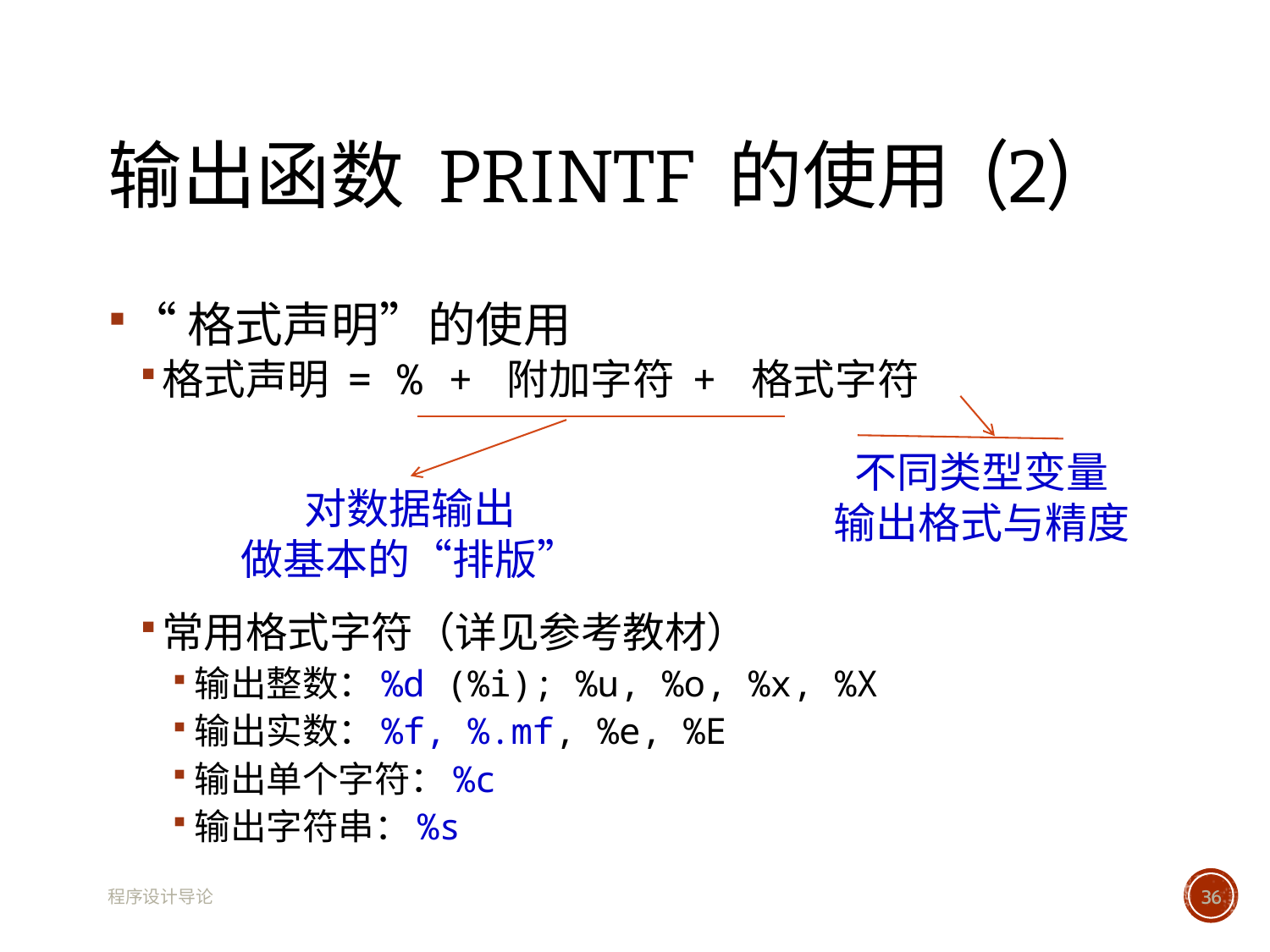

# 输出函数 printf 的使用 (2)
“格式声明”的使用
格式声明 = % + 附加字符 + 格式字符

常用格式字符（详见参考教材）
输出整数：%d (%i); %u, %o, %x, %X
输出实数：%f, %.mf, %e, %E
输出单个字符：%c
输出字符串：%s
不同类型变量
输出格式与精度
对数据输出
做基本的“排版”
程序设计导论
36